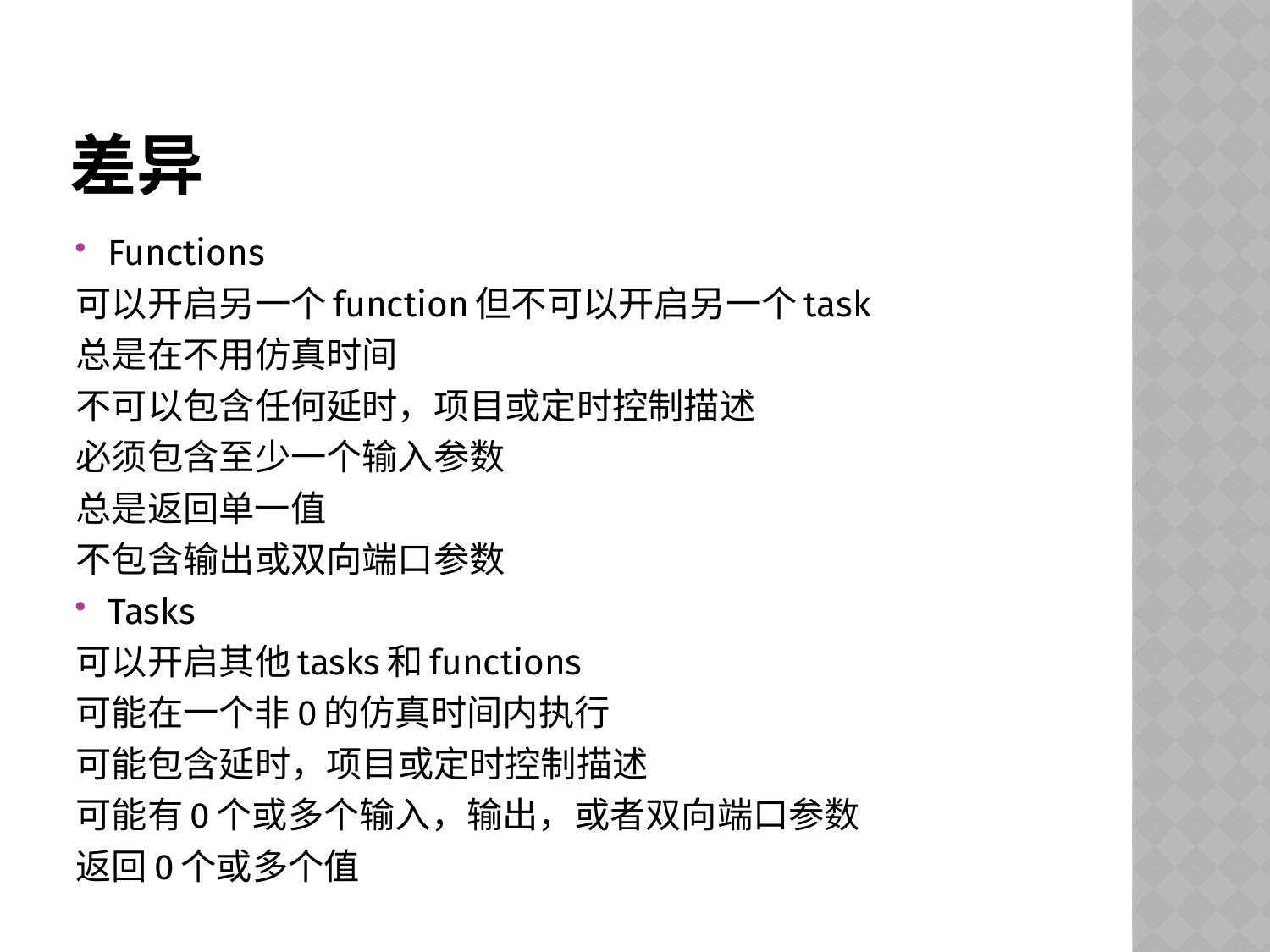

# 差异
Functions
可以开启另一个function但不可以开启另一个task
总是在不用仿真时间
不可以包含任何延时，项目或定时控制描述
必须包含至少一个输入参数
总是返回单一值
不包含输出或双向端口参数
Tasks
可以开启其他tasks和functions
可能在一个非0的仿真时间内执行
可能包含延时，项目或定时控制描述
可能有0个或多个输入，输出，或者双向端口参数
返回0个或多个值